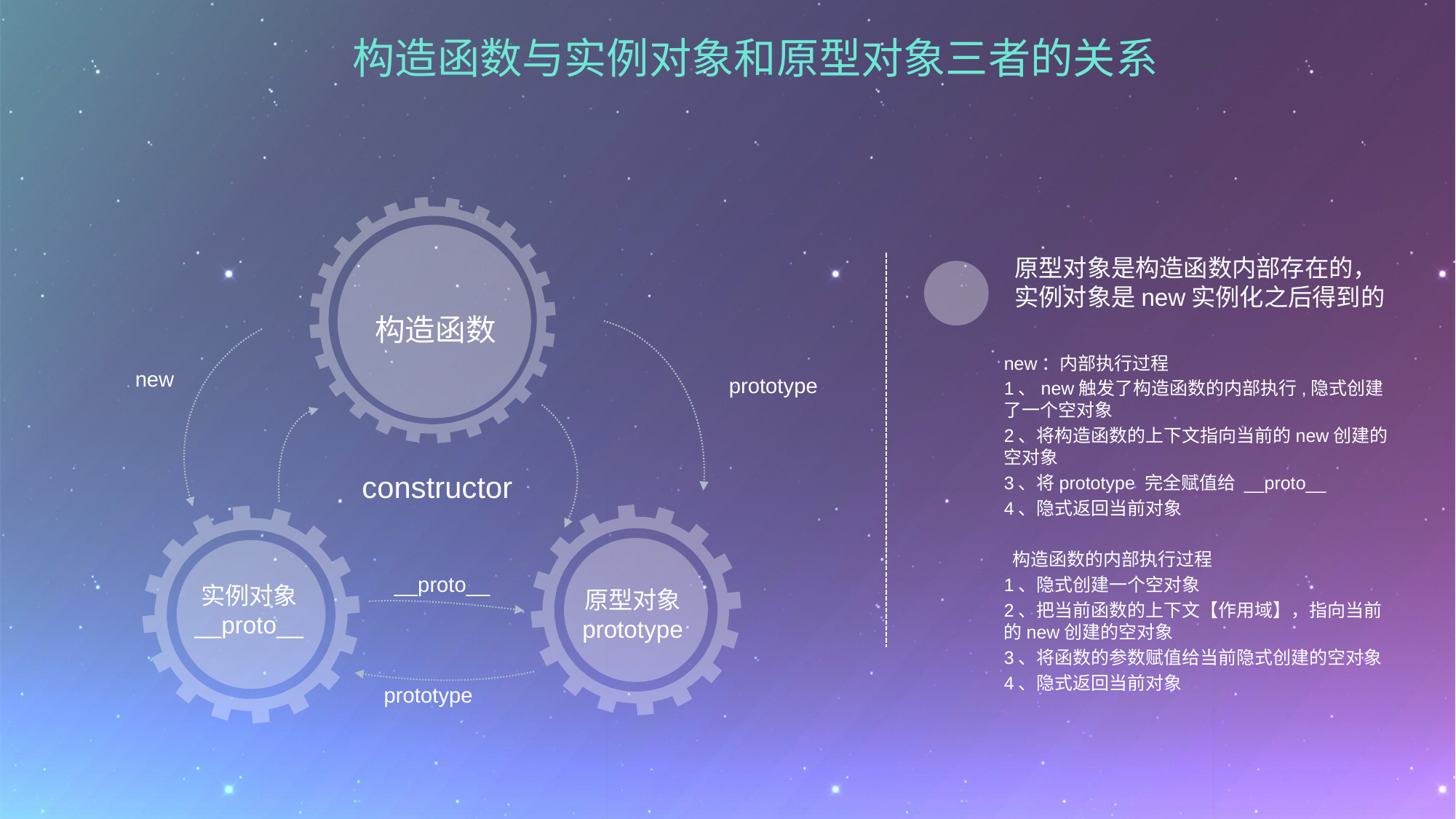

构造函数与实例对象和原型对象三者的关系

原型对象是构造函数内部存在的，实例对象是new实例化之后得到的

构造函数

new：内部执行过程
1、new触发了构造函数的内部执行,隐式创建了一个空对象
2、将构造函数的上下文指向当前的new创建的空对象
3、将prototype 完全赋值给 __proto__
4、隐式返回当前对象

 构造函数的内部执行过程
1、隐式创建一个空对象
2、把当前函数的上下文【作用域】，指向当前的new创建的空对象
3、将函数的参数赋值给当前隐式创建的空对象
4、隐式返回当前对象
new
prototype

constructor

__proto__
实例对象
__proto__
原型对象
prototype
prototype